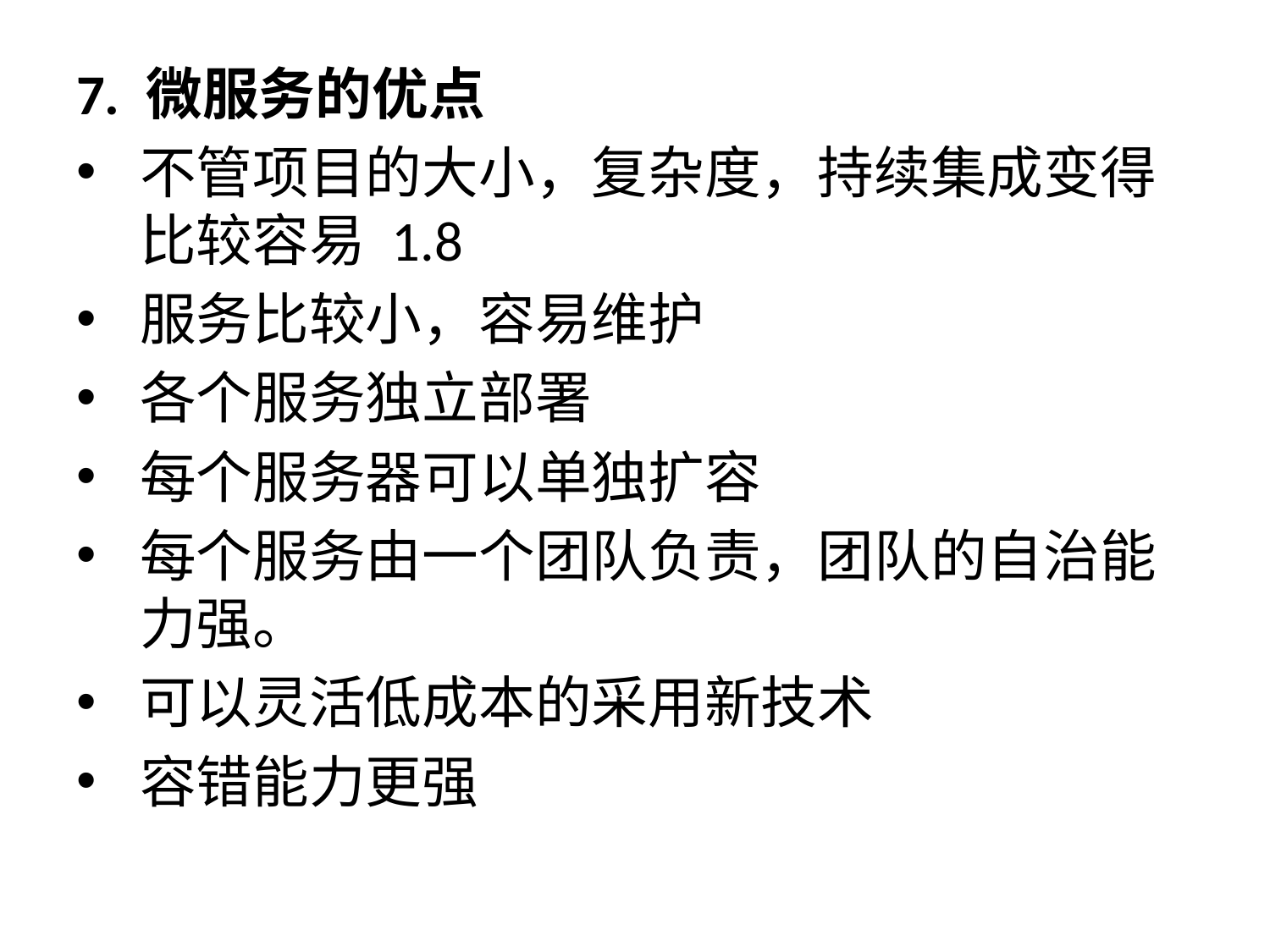

7. 微服务的优点
不管项目的大小，复杂度，持续集成变得比较容易 1.8
服务比较小，容易维护
各个服务独立部署
每个服务器可以单独扩容
每个服务由一个团队负责，团队的自治能力强。
可以灵活低成本的采用新技术
容错能力更强